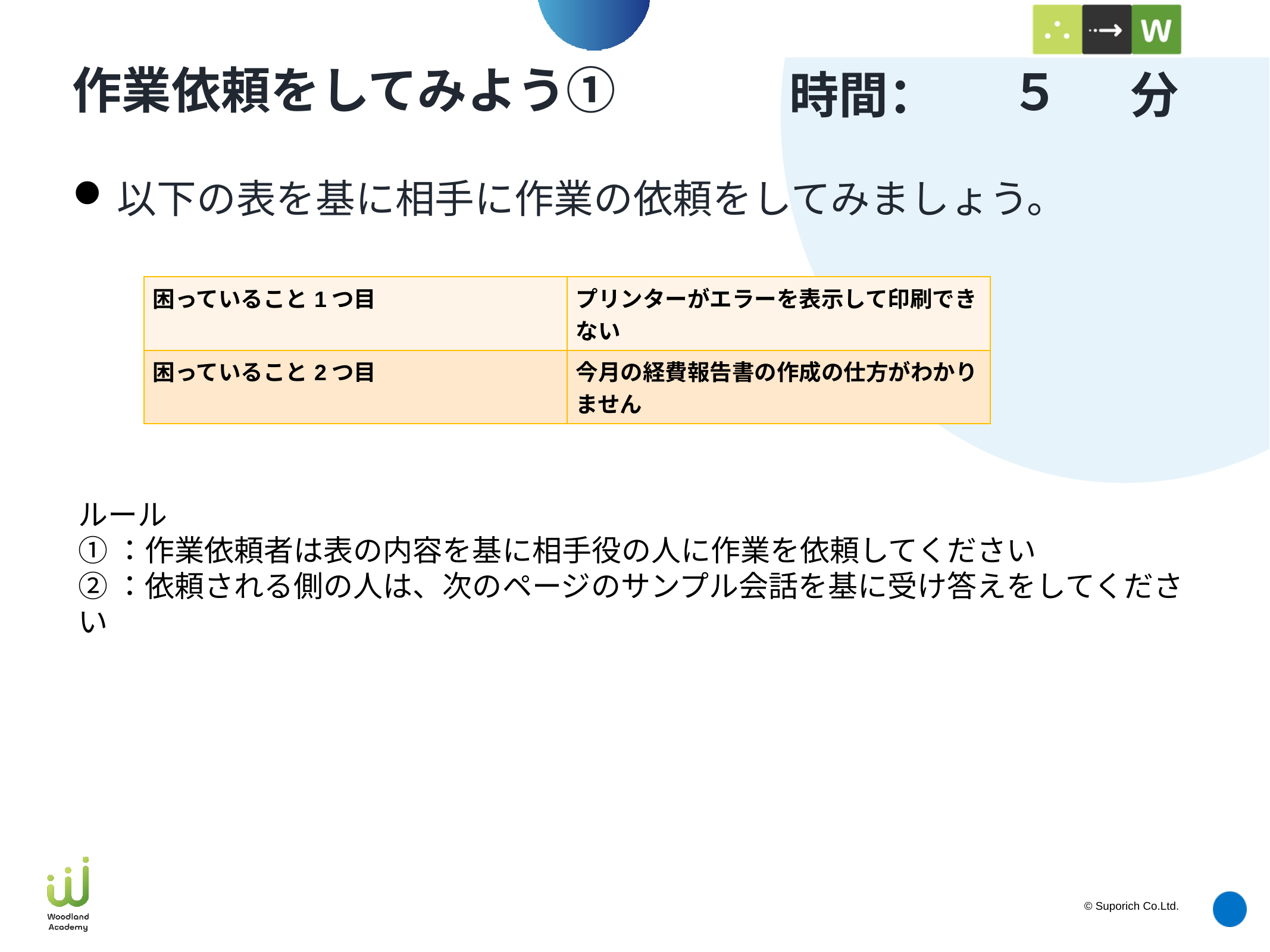

５
# 作業依頼をしてみよう①
以下の表を基に相手に作業の依頼をしてみましょう。
| 困っていること1つ目 | プリンターがエラーを表示して印刷できない |
| --- | --- |
| 困っていること2つ目 | 今月の経費報告書の作成の仕方がわかりません |
ルール
①：作業依頼者は表の内容を基に相手役の人に作業を依頼してください
②：依頼される側の人は、次のページのサンプル会話を基に受け答えをしてください